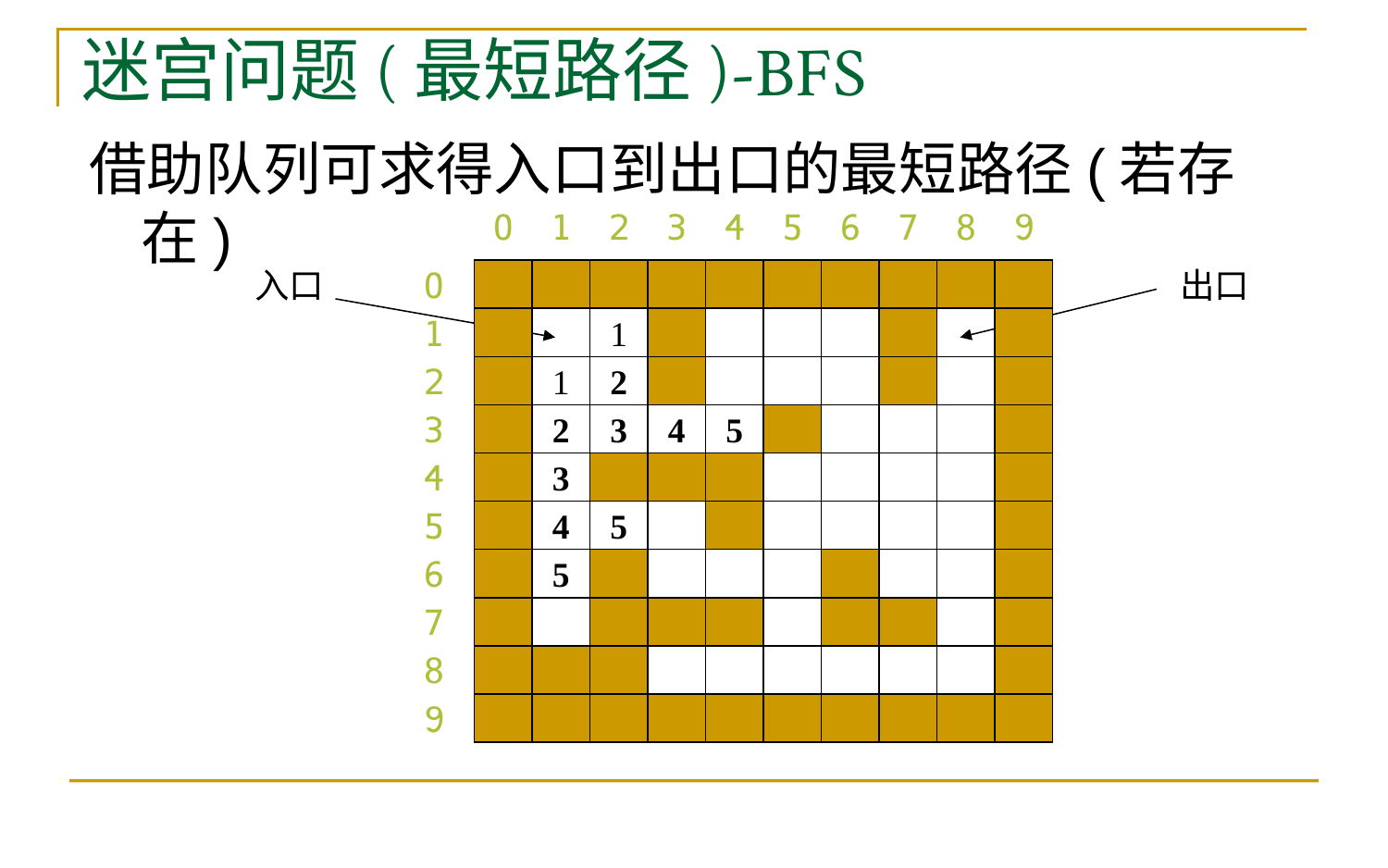

# 迷宫问题(最短路径)-BFS
借助队列可求得入口到出口的最短路径(若存在)
0
1
2
3
4
5
6
7
8
9
入口
0

出口

1

1

2

1
2

3

2
3
4
5

4

3

5

4
5

6

5

7

8

9